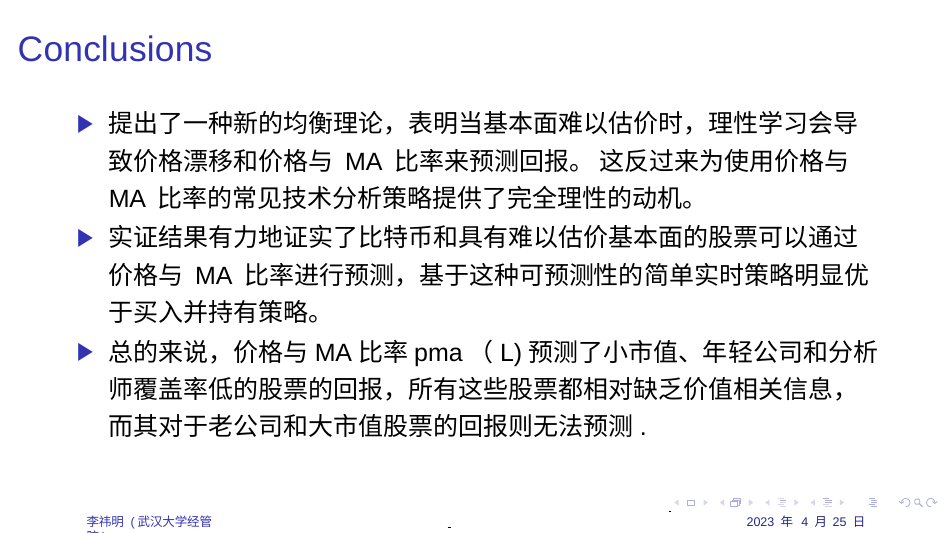

# Conclusions
提出了一种新的均衡理论，表明当基本面难以估价时，理性学习会导致价格漂移和价格与 MA 比率来预测回报。 这反过来为使用价格与 MA 比率的常见技术分析策略提供了完全理性的动机。
实证结果有力地证实了比特币和具有难以估价基本面的股票可以通过价格与 MA 比率进行预测，基于这种可预测性的简单实时策略明显优于买入并持有策略。
总的来说，价格与MA比率pma（L)预测了小市值、年轻公司和分析师覆盖率低的股票的回报，所有这些股票都相对缺乏价值相关信息，而其对于老公司和大市值股票的回报则无法预测.

2023 年  4 月 25 日	63 / 63
李祎明 (武汉大学经管院)